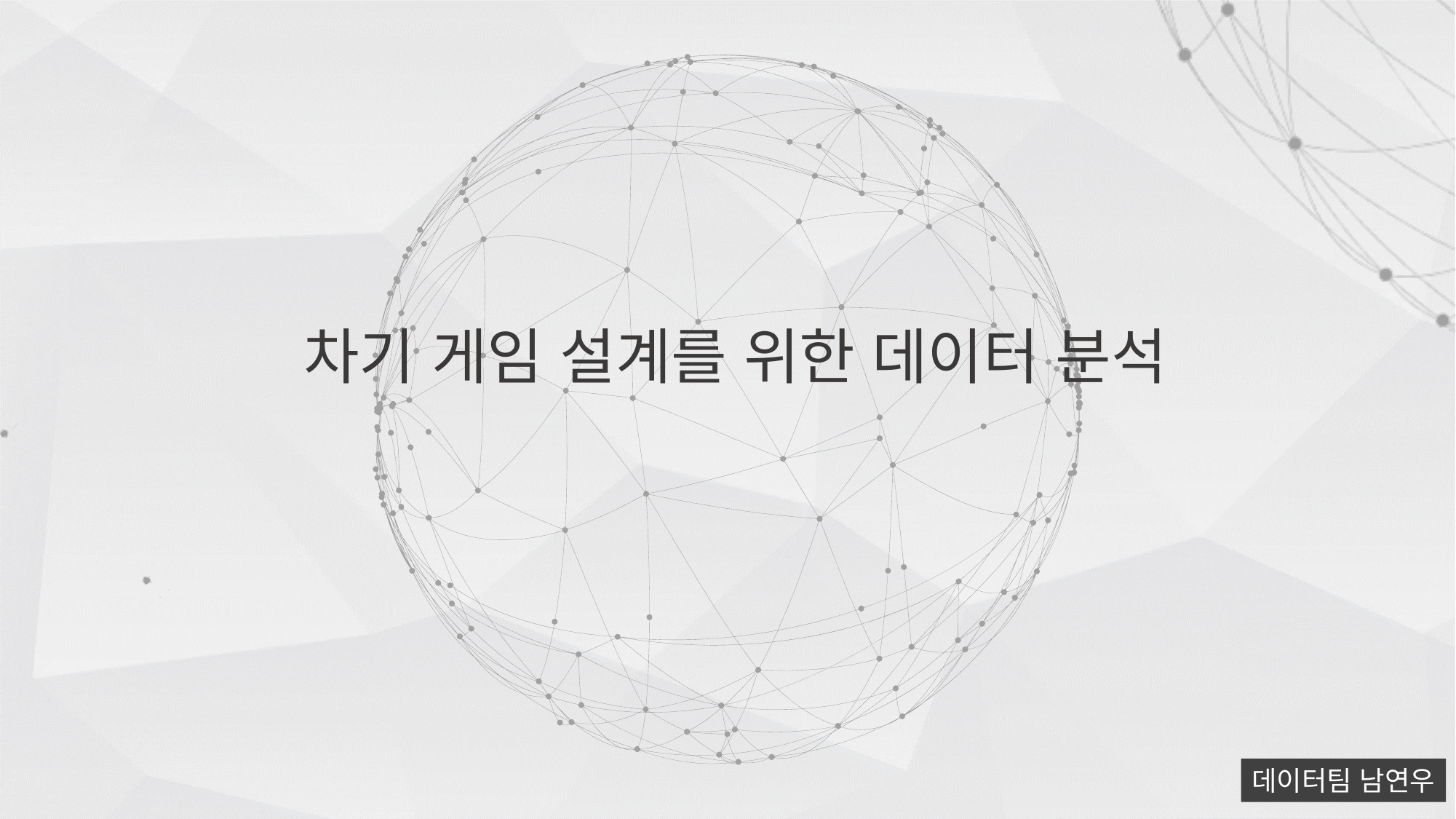

차기 게임 설계를 위한 데이터 분석
데이터팀 남연우